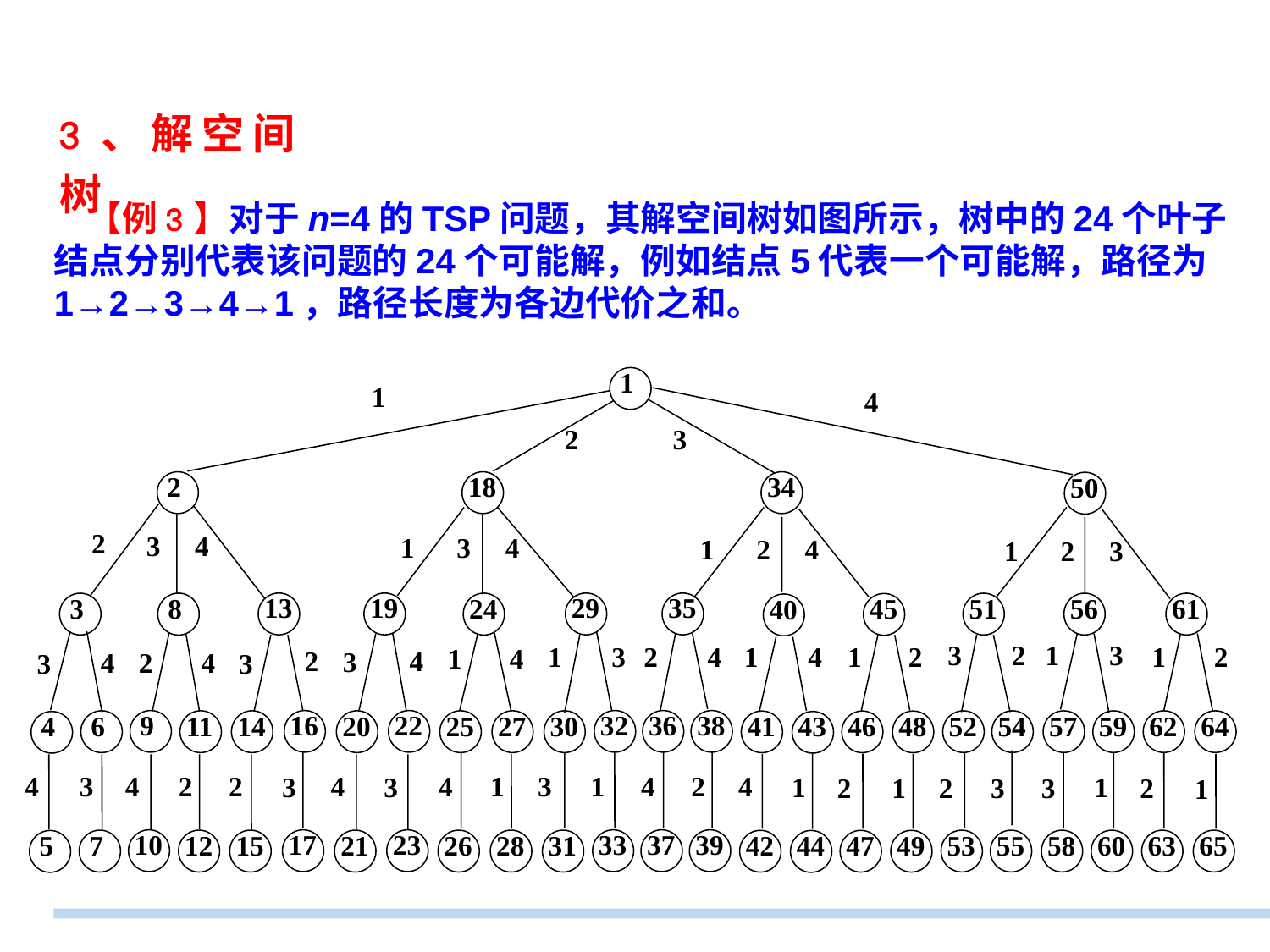

3、解空间树
   【例3】对于n=4的TSP问题，其解空间树如图所示，树中的24个叶子结点分别代表该问题的24个可能解，例如结点5代表一个可能解，路径为1→2→3→4→1，路径长度为各边代价之和。
1

1

4

2
3
2
18
34
50

2
3
4
1
3
4
2
1
4
2
1
3
13
19
29
35
3
8
24
51
56
61
45
40

1
3
2
3
2
3
4
4
2
1
1
2
1
1
1
4
2
4
3
4
4
2
3
3
9
16
22
32
36
38
6
11
14
20
25
27
30
52
54
57
59
62
64
41
46
48
4
43

4
4
4
1
3
4
3
2
1
4
2
4
2
3
3
1
1
2
2
1
3
3
2
1
10
17
23
33
37
39
7
12
15
21
26
28
31
53
55
58
60
63
65
42
47
49
5
44